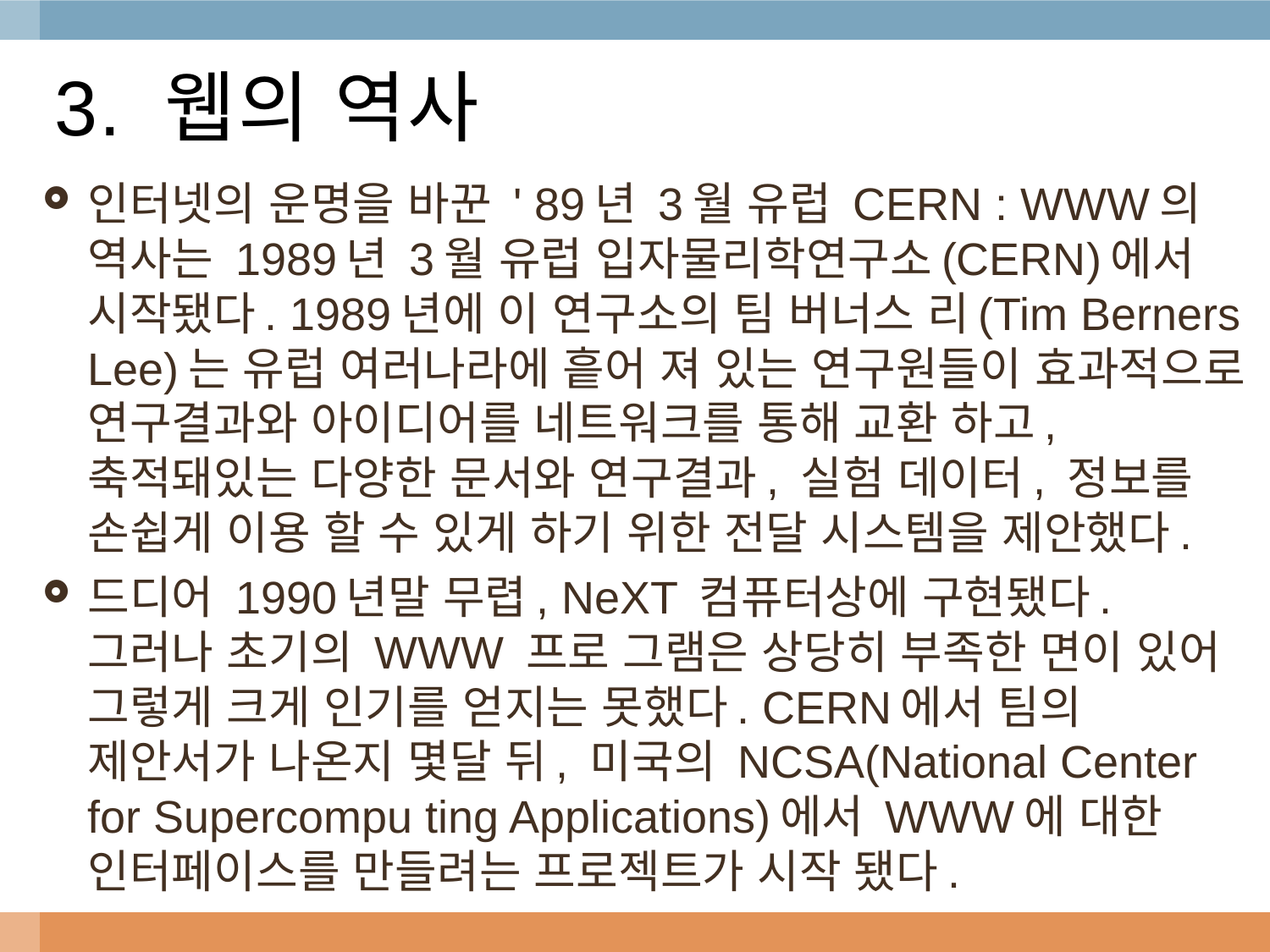

# 3. 웹의 역사
인터넷의 운명을 바꾼 ' 89년 3월 유럽 CERN : WWW의 역사는 1989년 3월 유럽 입자물리학연구소(CERN)에서 시작됐다. 1989년에 이 연구소의 팀 버너스 리(Tim Berners Lee)는 유럽 여러나라에 흩어 져 있는 연구원들이 효과적으로 연구결과와 아이디어를 네트워크를 통해 교환 하고, 축적돼있는 다양한 문서와 연구결과, 실험 데이터, 정보를 손쉽게 이용 할 수 있게 하기 위한 전달 시스템을 제안했다.
드디어 1990년말 무렵, NeXT 컴퓨터상에 구현됐다. 그러나 초기의 WWW 프로 그램은 상당히 부족한 면이 있어 그렇게 크게 인기를 얻지는 못했다. CERN에서 팀의 제안서가 나온지 몇달 뒤, 미국의 NCSA(National Center for Supercompu ting Applications)에서 WWW에 대한 인터페이스를 만들려는 프로젝트가 시작 됐다.